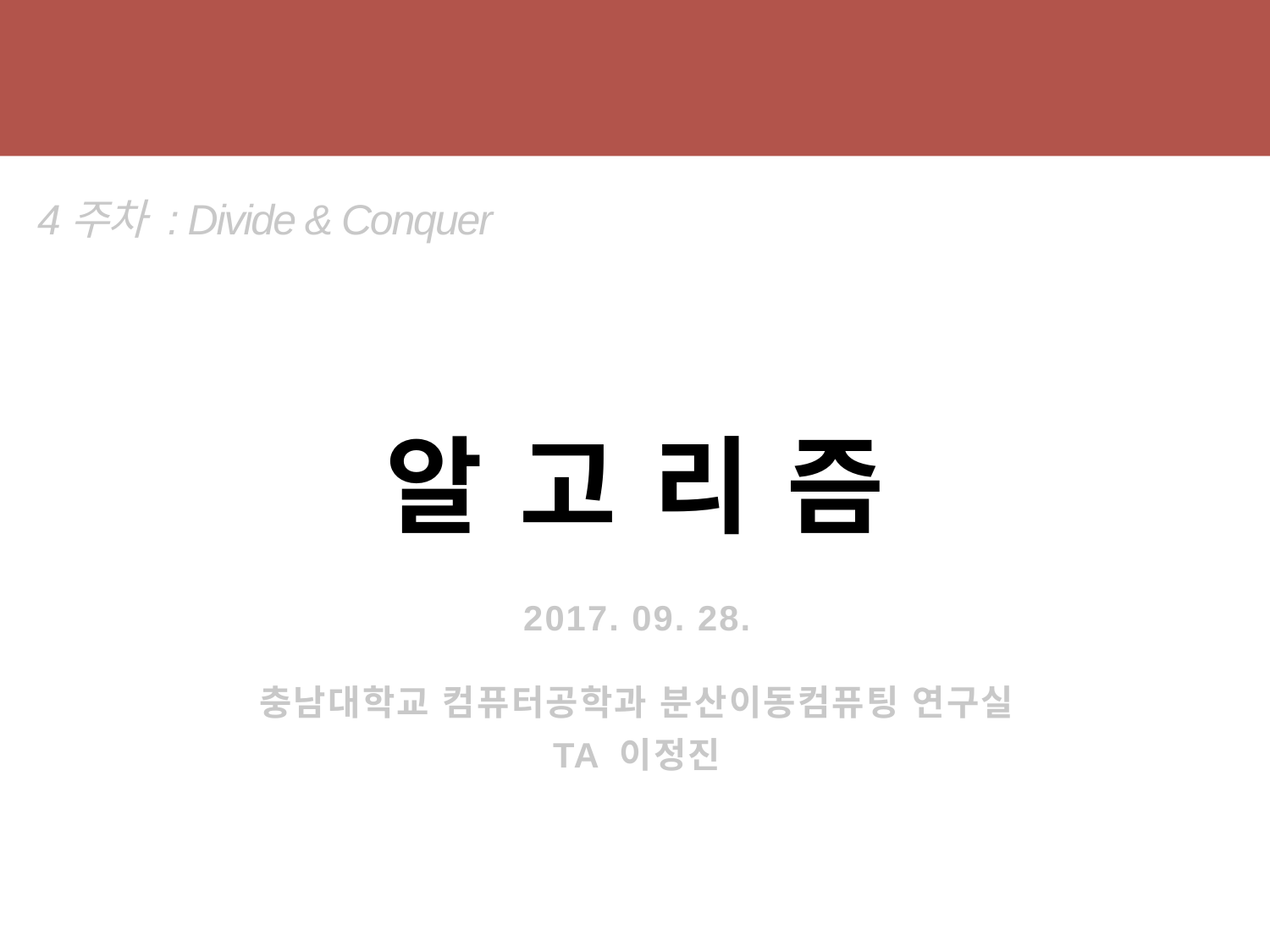

알 고 리 즘
4주차 : Divide & Conquer
2017. 09. 28.

충남대학교 컴퓨터공학과 분산이동컴퓨팅 연구실

TA 이정진